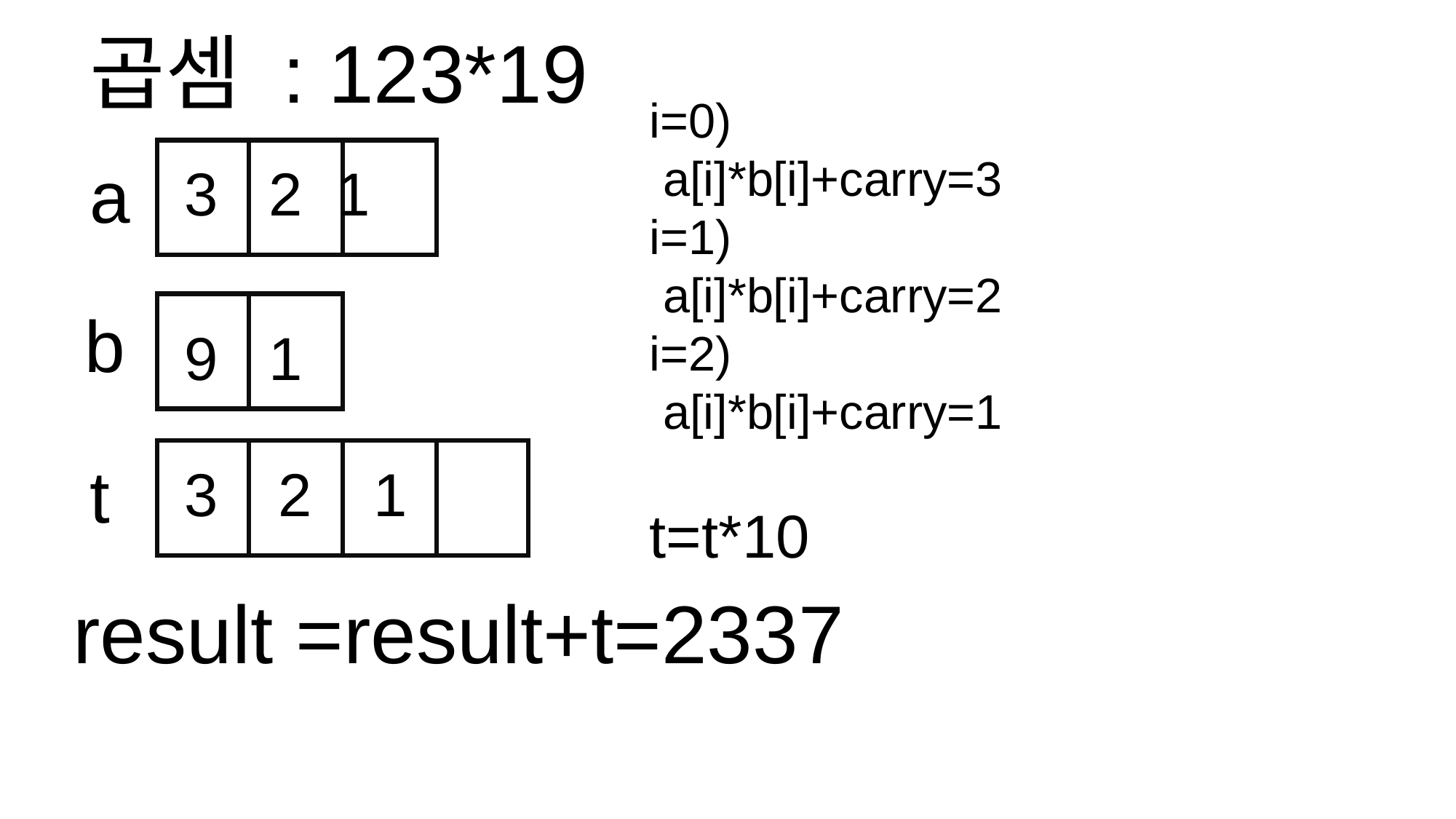

곱셈 : 123*19
i=0)
 a[i]*b[i]+carry=3
i=1)
 a[i]*b[i]+carry=2
i=2)
 a[i]*b[i]+carry=1

t=t*10

a
 3   2  1
b

 9   1

t
 3
 2
 1
result =result+t=2337